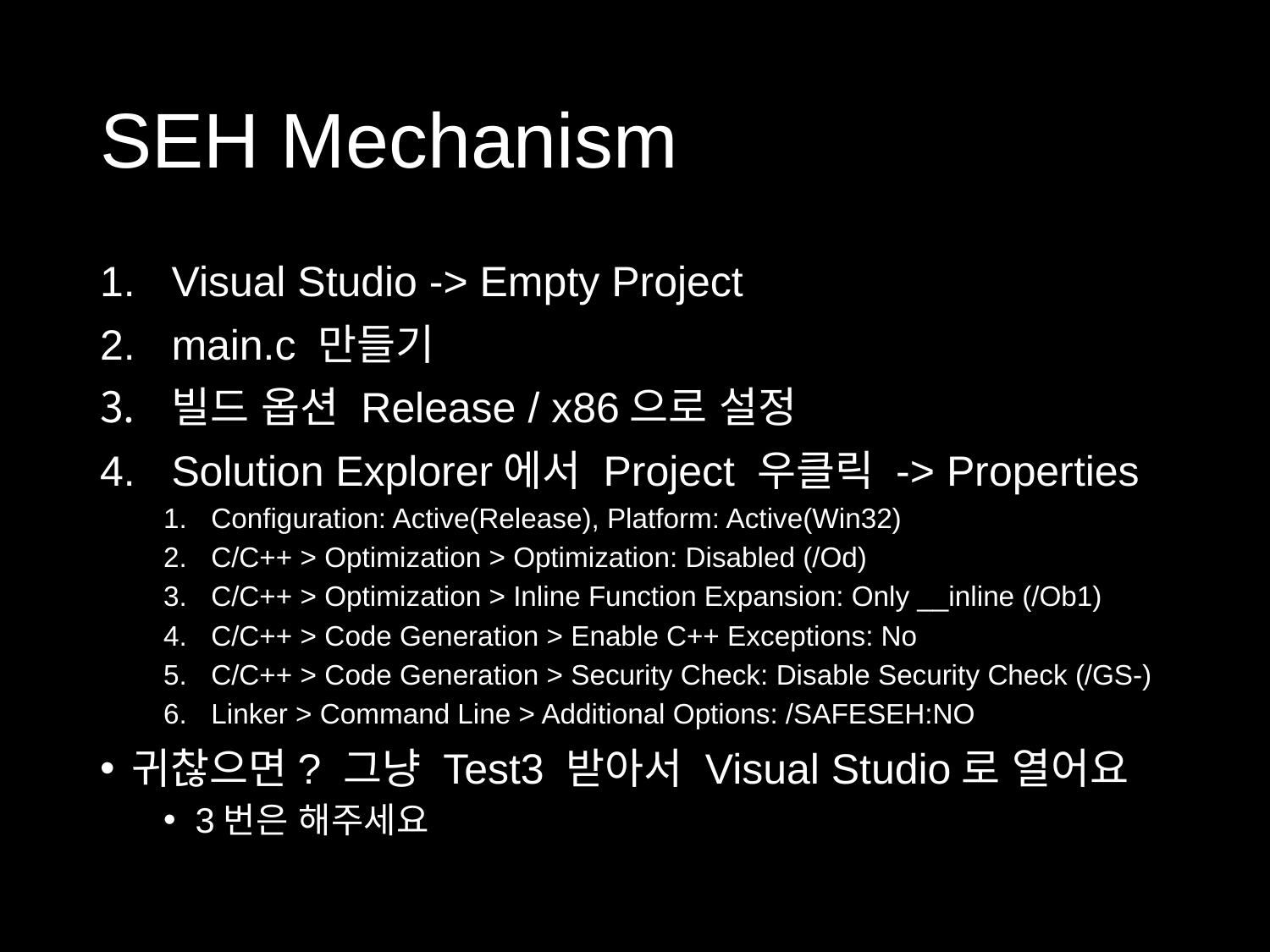

# SEH Mechanism
Visual Studio -> Empty Project
main.c 만들기
빌드 옵션 Release / x86으로 설정
Solution Explorer에서 Project 우클릭 -> Properties
Configuration: Active(Release), Platform: Active(Win32)
C/C++ > Optimization > Optimization: Disabled (/Od)
C/C++ > Optimization > Inline Function Expansion: Only __inline (/Ob1)
C/C++ > Code Generation > Enable C++ Exceptions: No
C/C++ > Code Generation > Security Check: Disable Security Check (/GS-)
Linker > Command Line > Additional Options: /SAFESEH:NO
귀찮으면? 그냥 Test3 받아서 Visual Studio로 열어요
3번은 해주세요